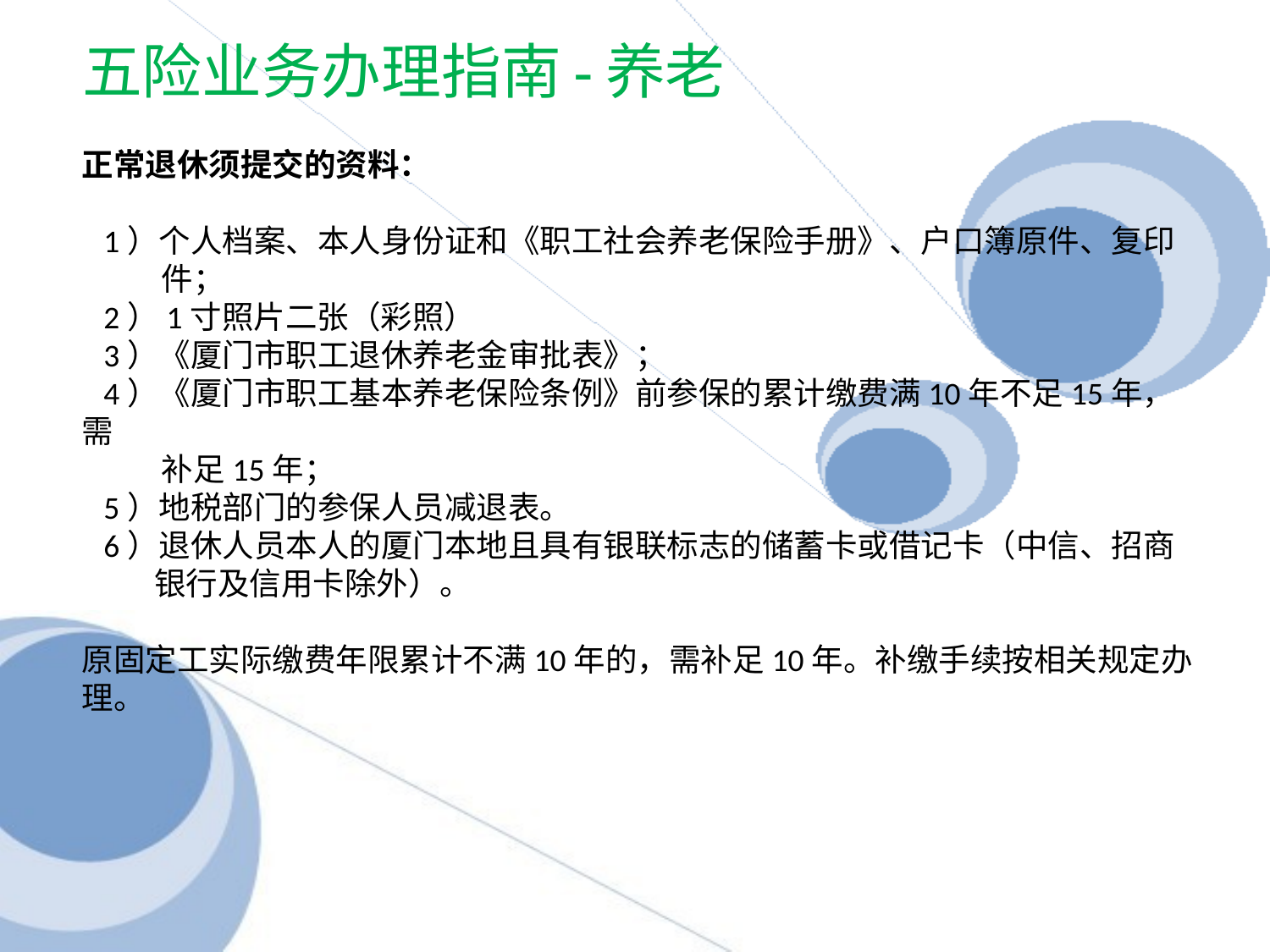

# 五险业务办理指南-养老
正常退休须提交的资料：
   1）个人档案、本人身份证和《职工社会养老保险手册》、户口簿原件、复印
          件；
   2）1寸照片二张（彩照）
   3）《厦门市职工退休养老金审批表》；
   4）《厦门市职工基本养老保险条例》前参保的累计缴费满10年不足15年，需
          补足15年；
   5）地税部门的参保人员减退表。
   6）退休人员本人的厦门本地且具有银联标志的储蓄卡或借记卡（中信、招商
         银行及信用卡除外）。

原固定工实际缴费年限累计不满10年的，需补足10年。补缴手续按相关规定办理。